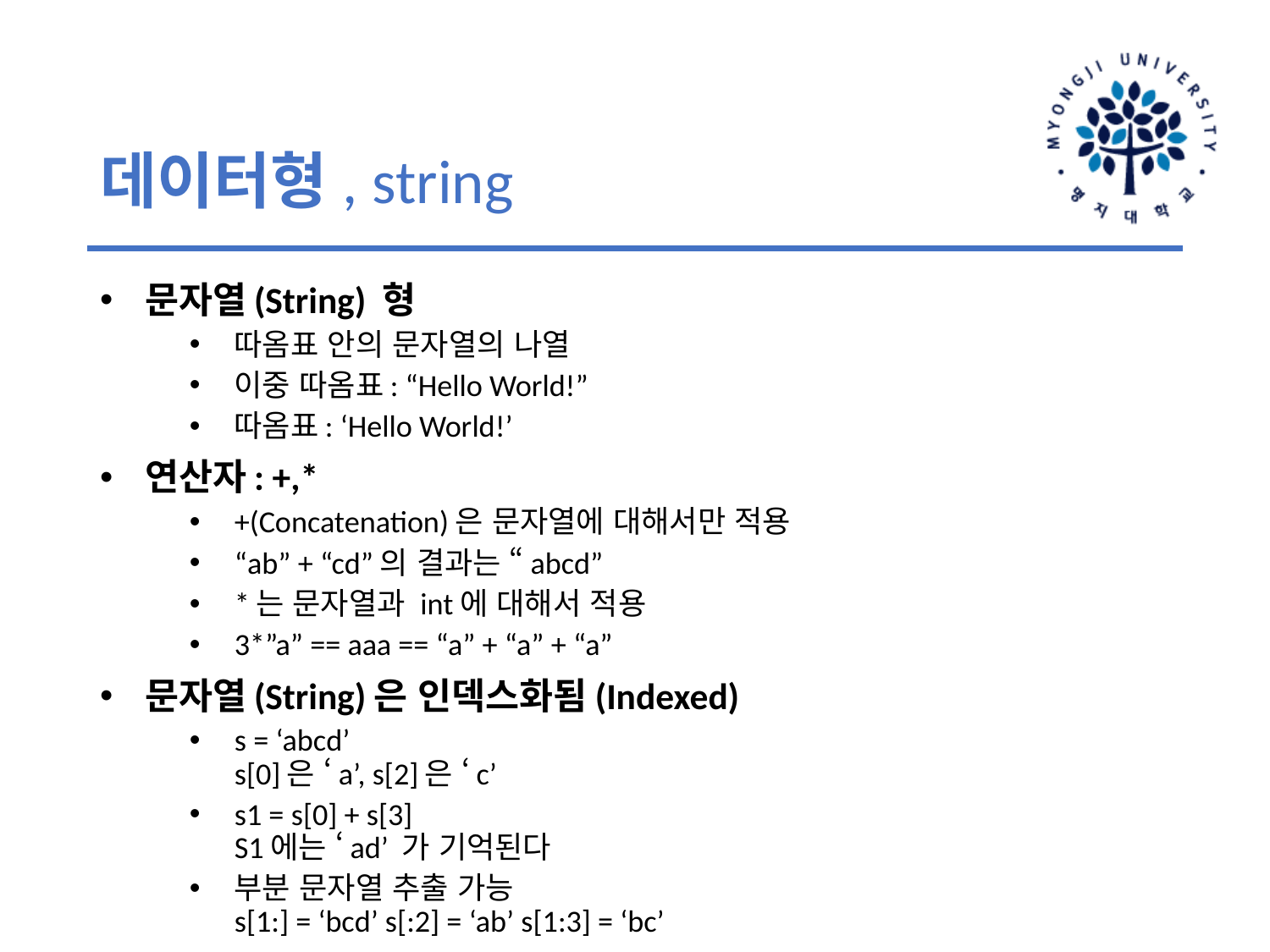

# 데이터형, string
문자열(String) 형
따옴표 안의 문자열의 나열
이중 따옴표: “Hello World!”
따옴표: ‘Hello World!’
연산자: +,*
+(Concatenation)은 문자열에 대해서만 적용
“ab” + “cd”의 결과는 “abcd”
*는 문자열과 int에 대해서 적용
3*”a” == aaa == “a” + “a” + “a”
문자열(String)은 인덱스화됨(Indexed)
s = ‘abcd’
s[0]은 ‘a’, s[2]은 ‘c’
s1 = s[0] + s[3]
S1에는 ‘ad’ 가 기억된다
부분 문자열 추출 가능
s[1:] = ‘bcd’ s[:2] = ‘ab’ s[1:3] = ‘bc’